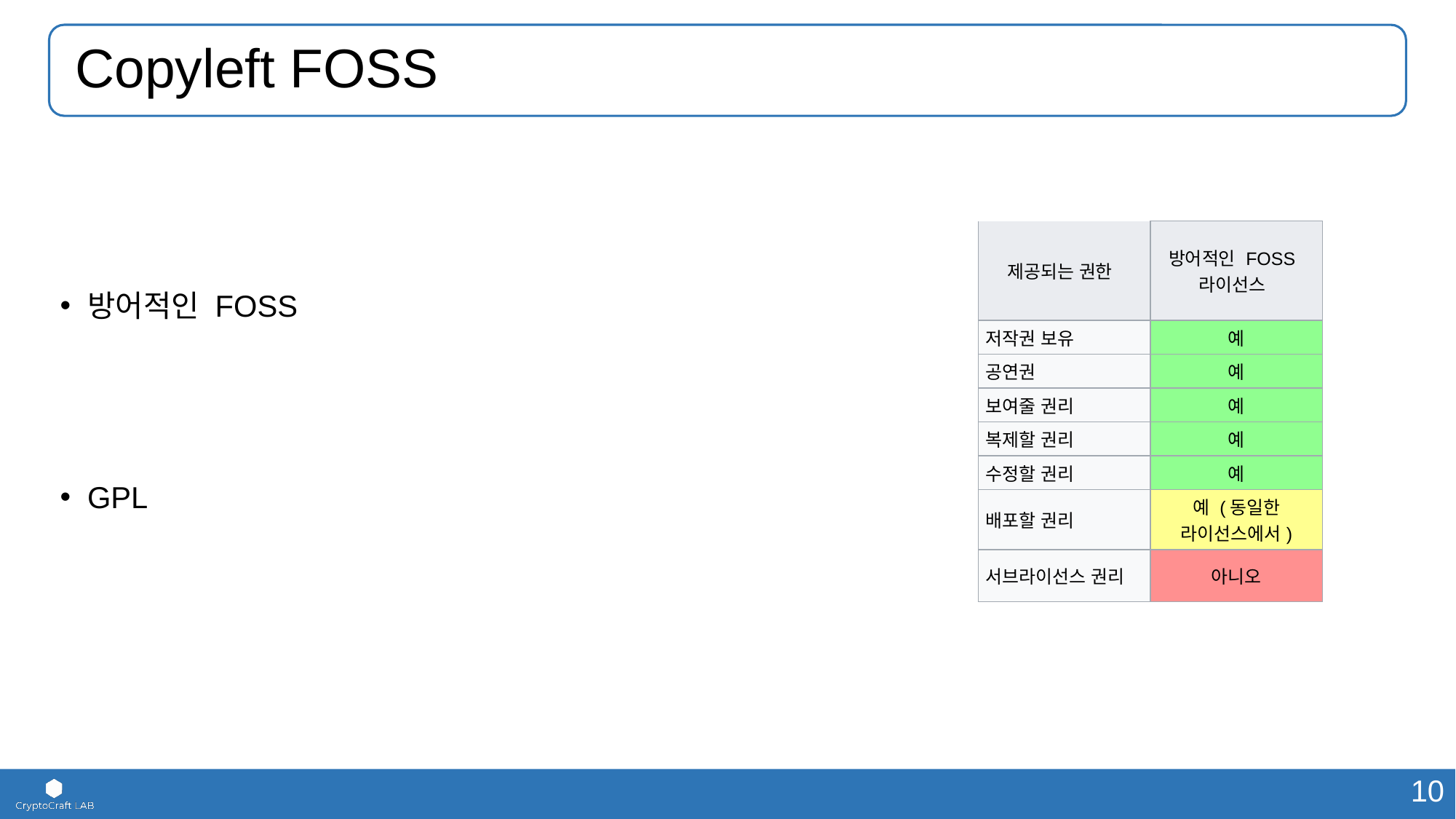

# Copyleft FOSS

방어적인 FOSS

GPL
| 제공되는 권한 | 방어적인 FOSS 라이선스 |
| --- | --- |
| 저작권 보유 | 예 |
| 공연권 | 예 |
| 보여줄 권리 | 예 |
| 복제할 권리 | 예 |
| 수정할 권리 | 예 |
| 배포할 권리 | 예 (동일한 라이선스에서) |
| 서브라이선스 권리 | 아니오 |